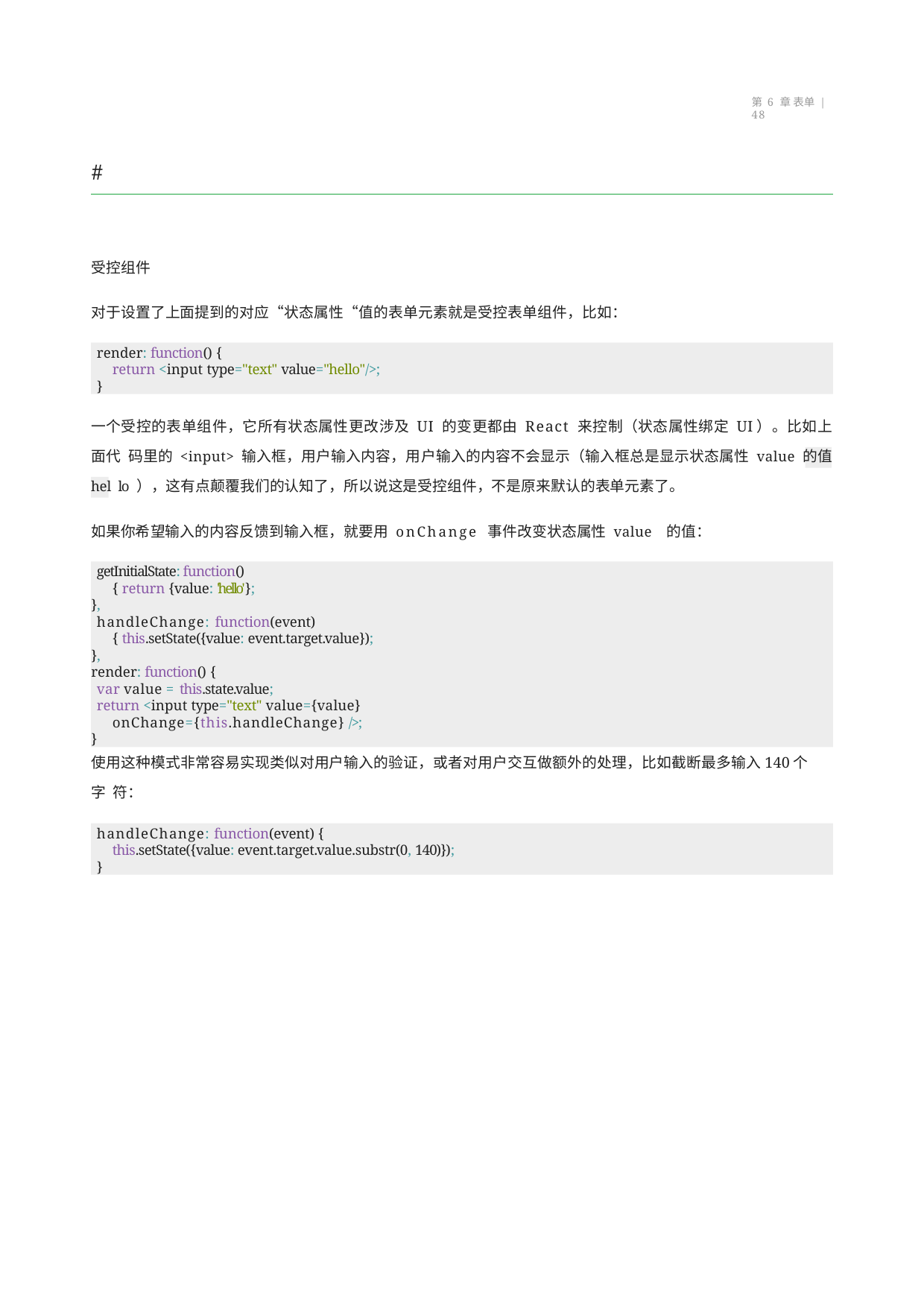

第 6 章 表单 | 48
#

受控组件

对于设置了上面提到的对应“状态属性“值的表单元素就是受控表单组件，比如：
render: function() {
return <input type="text" value="hello"/>;
}
一个受控的表单组件，它所有状态属性更改涉及 UI 的变更都由 React 来控制（状态属性绑定 UI）。比如上面代  码里的 <input> 输入框，用户输入内容，用户输入的内容不会显示（输入框总是显示状态属性 value 的值 hel  lo ），这有点颠覆我们的认知了，所以说这是受控组件，不是原来默认的表单元素了。

如果你希望输入的内容反馈到输入框，就要用 onChange 事件改变状态属性 value 的值：

getInitialState: function() {  return {value: 'hello'};
},
handleChange: function(event) {  this.setState({value: event.target.value});
},
render: function() {
var value = this.state.value;
return <input type="text" value={value} onChange={this.handleChange} />;
}
使用这种模式非常容易实现类似对用户输入的验证，或者对用户交互做额外的处理，比如截断最多输入140个字  符：
handleChange: function(event) {
this.setState({value: event.target.value.substr(0, 140)});
}